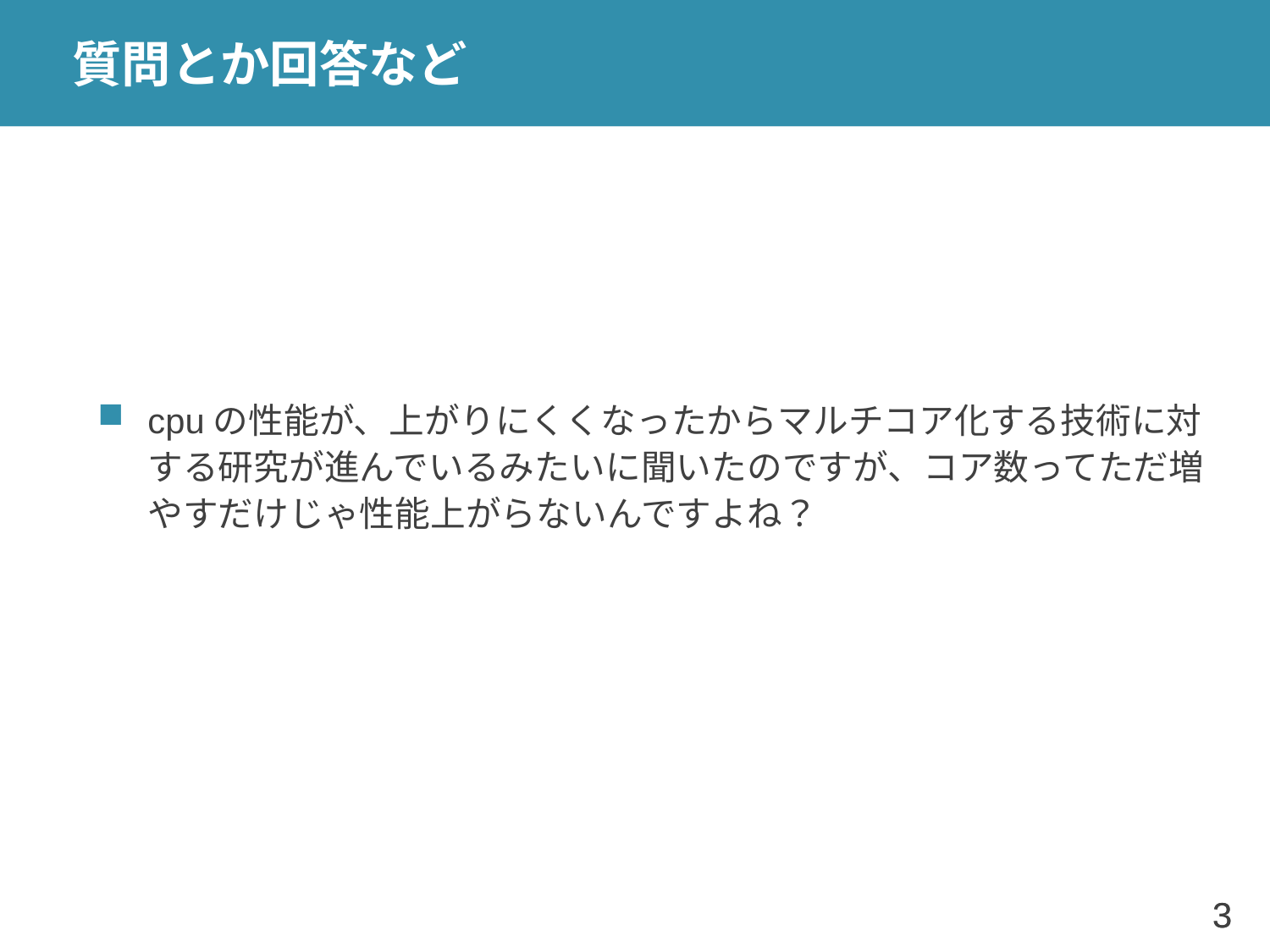

# 質問とか回答など
cpuの性能が、上がりにくくなったからマルチコア化する技術に対する研究が進んでいるみたいに聞いたのですが、コア数ってただ増やすだけじゃ性能上がらないんですよね？